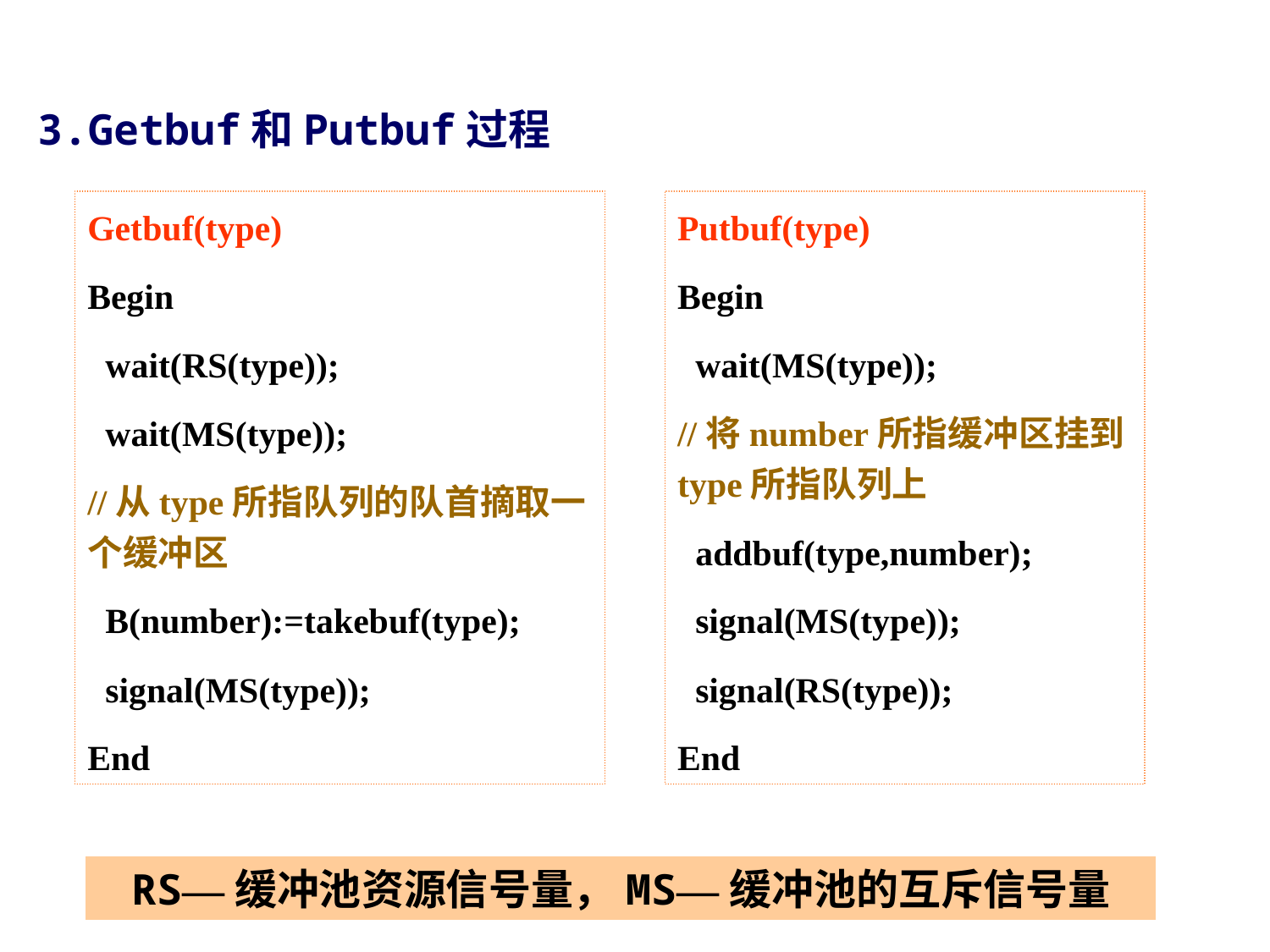

# 3.Getbuf和Putbuf过程
Getbuf(type)
Begin
  wait(RS(type));
  wait(MS(type));
//从type所指队列的队首摘取一个缓冲区
  B(number):=takebuf(type);
  signal(MS(type));
End
Putbuf(type)
Begin
  wait(MS(type));
//将number所指缓冲区挂到type所指队列上
  addbuf(type,number);
  signal(MS(type));
  signal(RS(type));
End
RS—缓冲池资源信号量，MS—缓冲池的互斥信号量